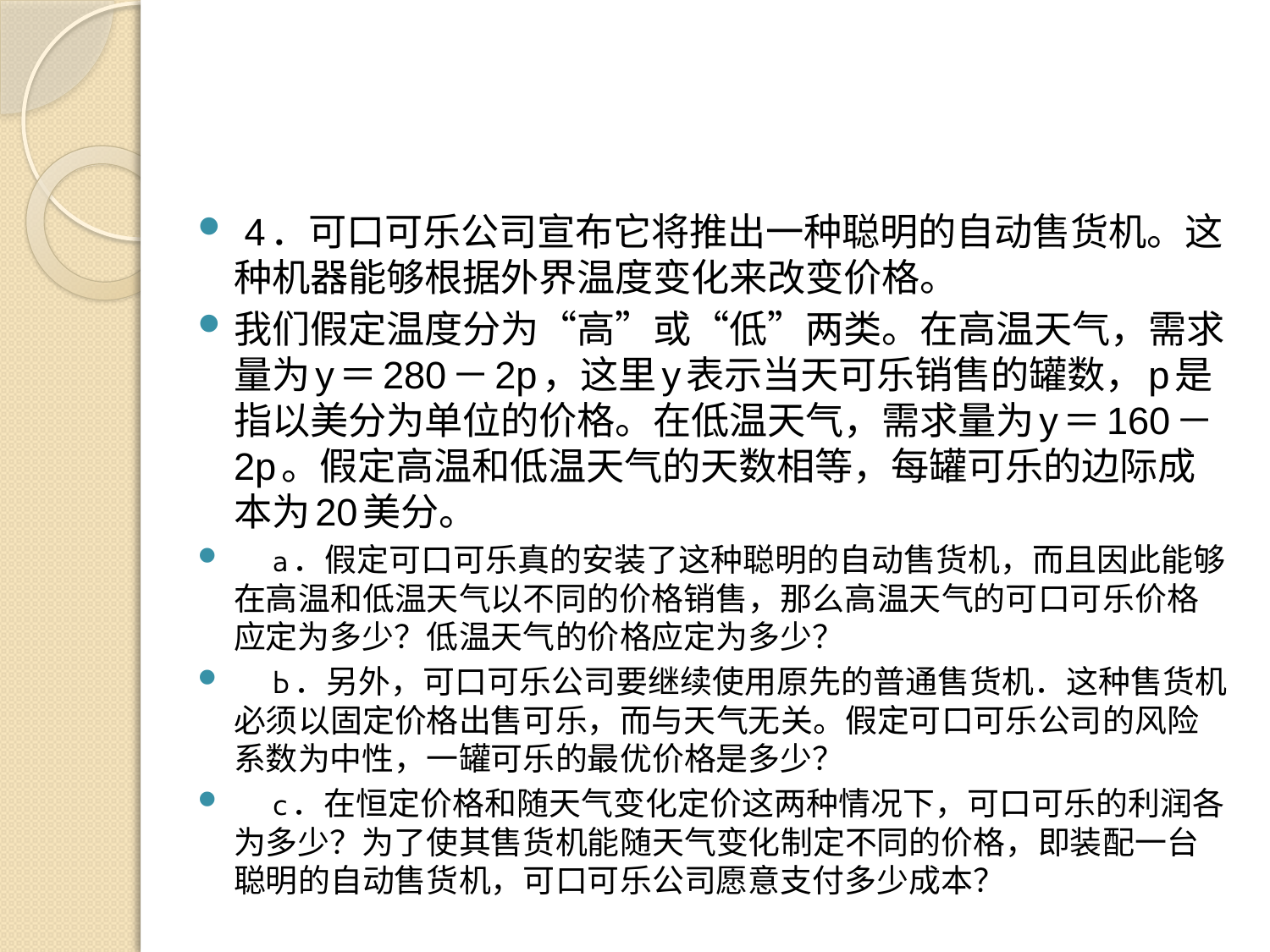

#
 4．可口可乐公司宣布它将推出一种聪明的自动售货机。这种机器能够根据外界温度变化来改变价格。
我们假定温度分为“高”或“低”两类。在高温天气，需求量为y＝280－2p，这里y表示当天可乐销售的罐数，p是指以美分为单位的价格。在低温天气，需求量为y＝160－2p。假定高温和低温天气的天数相等，每罐可乐的边际成本为20美分。
    a．假定可口可乐真的安装了这种聪明的自动售货机，而且因此能够在高温和低温天气以不同的价格销售，那么高温天气的可口可乐价格应定为多少？低温天气的价格应定为多少？
    b．另外，可口可乐公司要继续使用原先的普通售货机．这种售货机必须以固定价格出售可乐，而与天气无关。假定可口可乐公司的风险系数为中性，一罐可乐的最优价格是多少？
    c．在恒定价格和随天气变化定价这两种情况下，可口可乐的利润各为多少？为了使其售货机能随天气变化制定不同的价格，即装配一台聪明的自动售货机，可口可乐公司愿意支付多少成本？